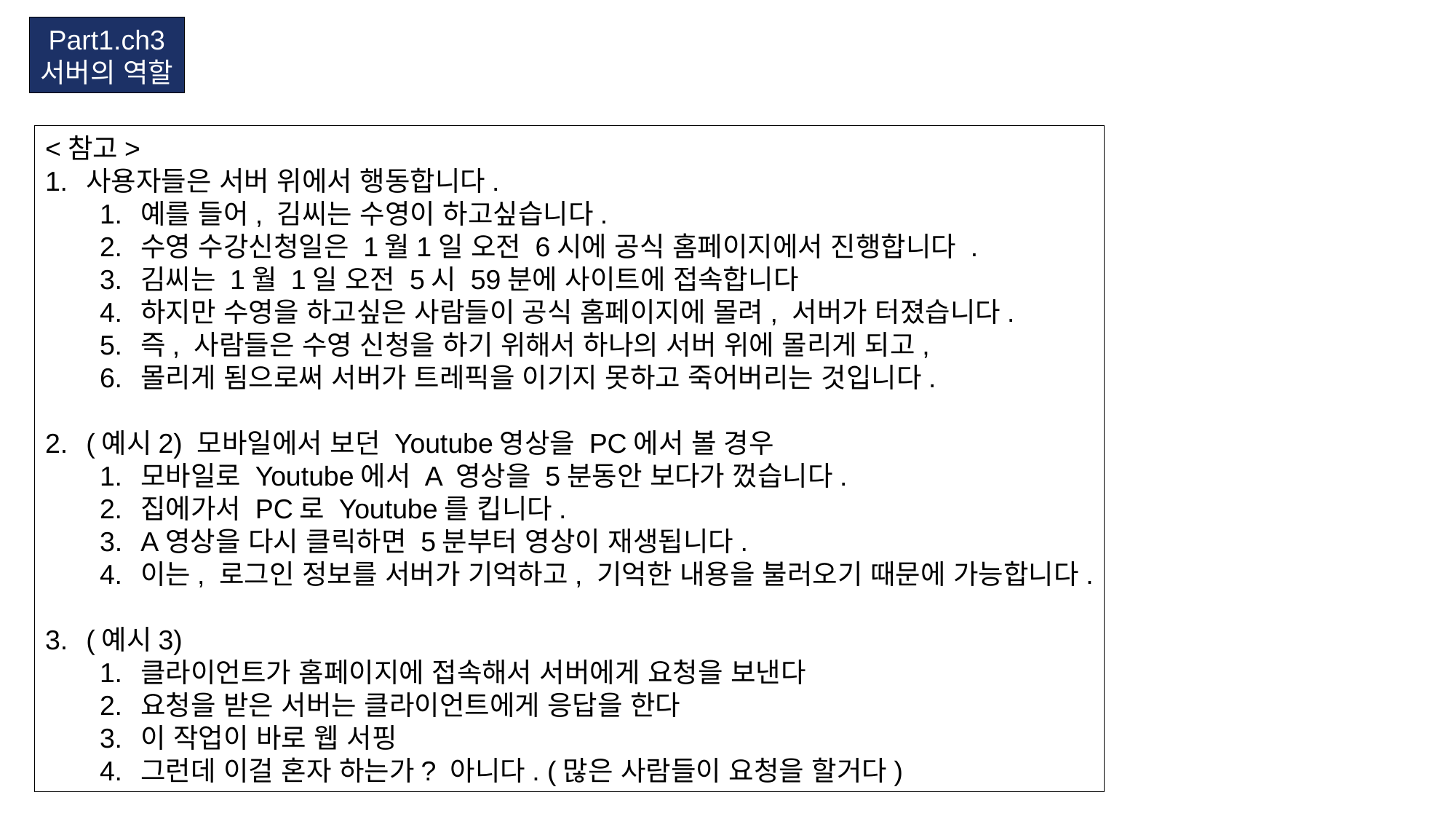

Part1.ch3
서버의 역할
<참고>
사용자들은 서버 위에서 행동합니다.
예를 들어, 김씨는 수영이 하고싶습니다.
수영 수강신청일은 1월1일 오전 6시에 공식 홈페이지에서 진행합니다 .
김씨는 1월 1일 오전 5시 59분에 사이트에 접속합니다
하지만 수영을 하고싶은 사람들이 공식 홈페이지에 몰려, 서버가 터졌습니다.
즉, 사람들은 수영 신청을 하기 위해서 하나의 서버 위에 몰리게 되고,
몰리게 됨으로써 서버가 트레픽을 이기지 못하고 죽어버리는 것입니다.

(예시2) 모바일에서 보던 Youtube영상을 PC에서 볼 경우
모바일로 Youtube에서 A 영상을 5분동안 보다가 껐습니다.
집에가서 PC로 Youtube를 킵니다.
A영상을 다시 클릭하면 5분부터 영상이 재생됩니다.
이는, 로그인 정보를 서버가 기억하고, 기억한 내용을 불러오기 때문에 가능합니다.

(예시3)
클라이언트가 홈페이지에 접속해서 서버에게 요청을 보낸다
요청을 받은 서버는 클라이언트에게 응답을 한다
이 작업이 바로 웹 서핑
그런데 이걸 혼자 하는가? 아니다. (많은 사람들이 요청을 할거다)